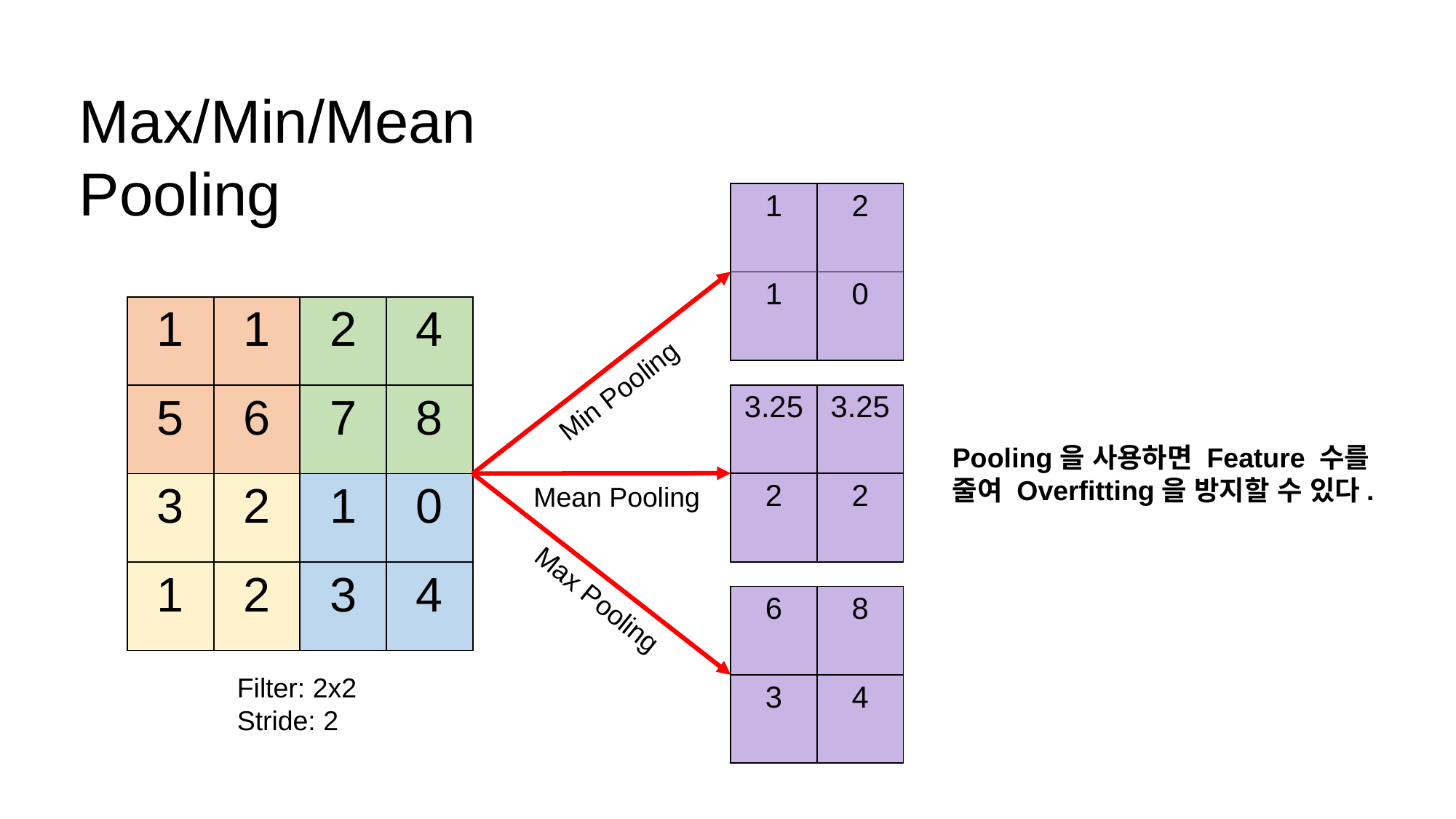

Max/Min/Mean Pooling
| 1 | 2 |
| --- | --- |
| 1 | 0 |
| 1 | 1 | 2 | 4 |
| --- | --- | --- | --- |
| 5 | 6 | 7 | 8 |
| 3 | 2 | 1 | 0 |
| 1 | 2 | 3 | 4 |
Min Pooling
| 3.25 | 3.25 |
| --- | --- |
| 2 | 2 |
Pooling을 사용하면 Feature 수를 줄여 Overfitting을 방지할 수 있다.
Mean Pooling
Max Pooling
| 6 | 8 |
| --- | --- |
| 3 | 4 |
Filter: 2x2
Stride: 2